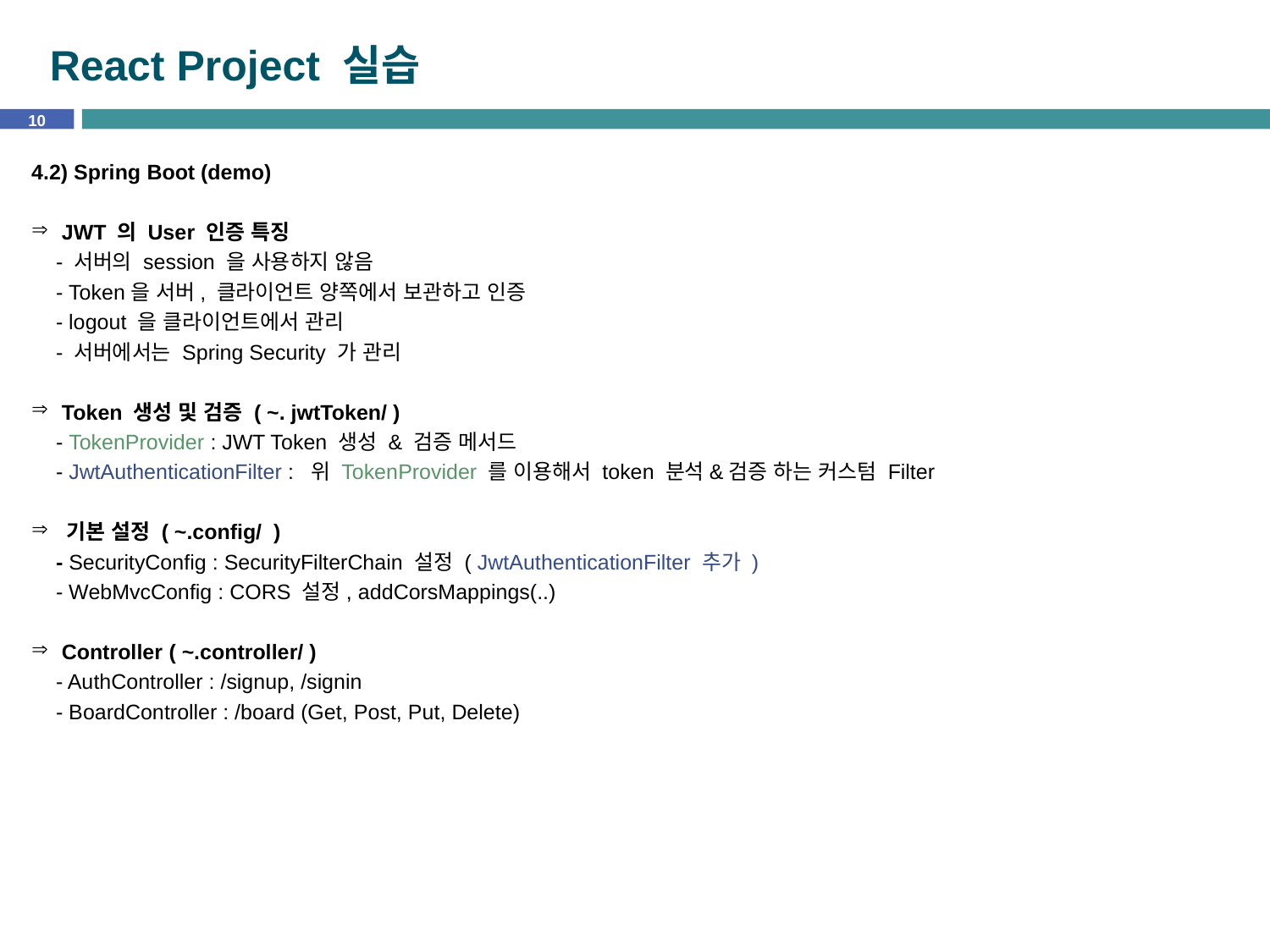

# React Project 실습
10
4.2) Spring Boot (demo)

 JWT 의 User 인증 특징
- 서버의 session 을 사용하지 않음
- Token을 서버, 클라이언트 양쪽에서 보관하고 인증
- logout 을 클라이언트에서 관리
- 서버에서는 Spring Security 가 관리
 Token 생성 및 검증 ( ~. jwtToken/ )
- TokenProvider : JWT Token 생성 & 검증 메서드
- JwtAuthenticationFilter :  위 TokenProvider 를 이용해서 token 분석&검증 하는 커스텀 Filter
 기본 설정 ( ~.config/  )
- SecurityConfig : SecurityFilterChain 설정 ( JwtAuthenticationFilter 추가 )
- WebMvcConfig : CORS 설정, addCorsMappings(..)
 Controller ( ~.controller/ )
- AuthController : /signup, /signin
- BoardController : /board (Get, Post, Put, Delete)